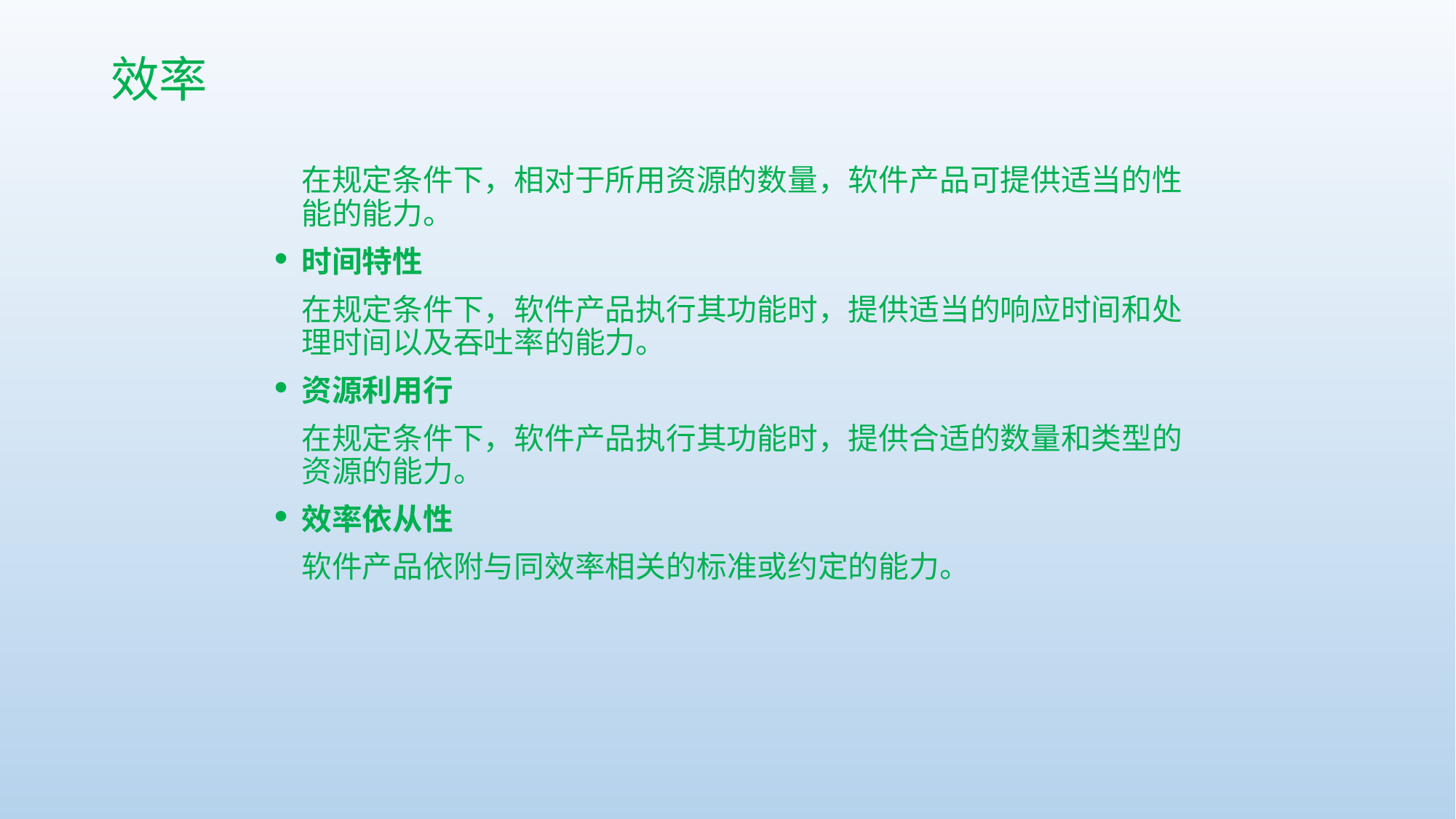

# 效率
	在规定条件下，相对于所用资源的数量，软件产品可提供适当的性能的能力。
时间特性
	在规定条件下，软件产品执行其功能时，提供适当的响应时间和处理时间以及吞吐率的能力。
资源利用行
	在规定条件下，软件产品执行其功能时，提供合适的数量和类型的资源的能力。
效率依从性
	软件产品依附与同效率相关的标准或约定的能力。